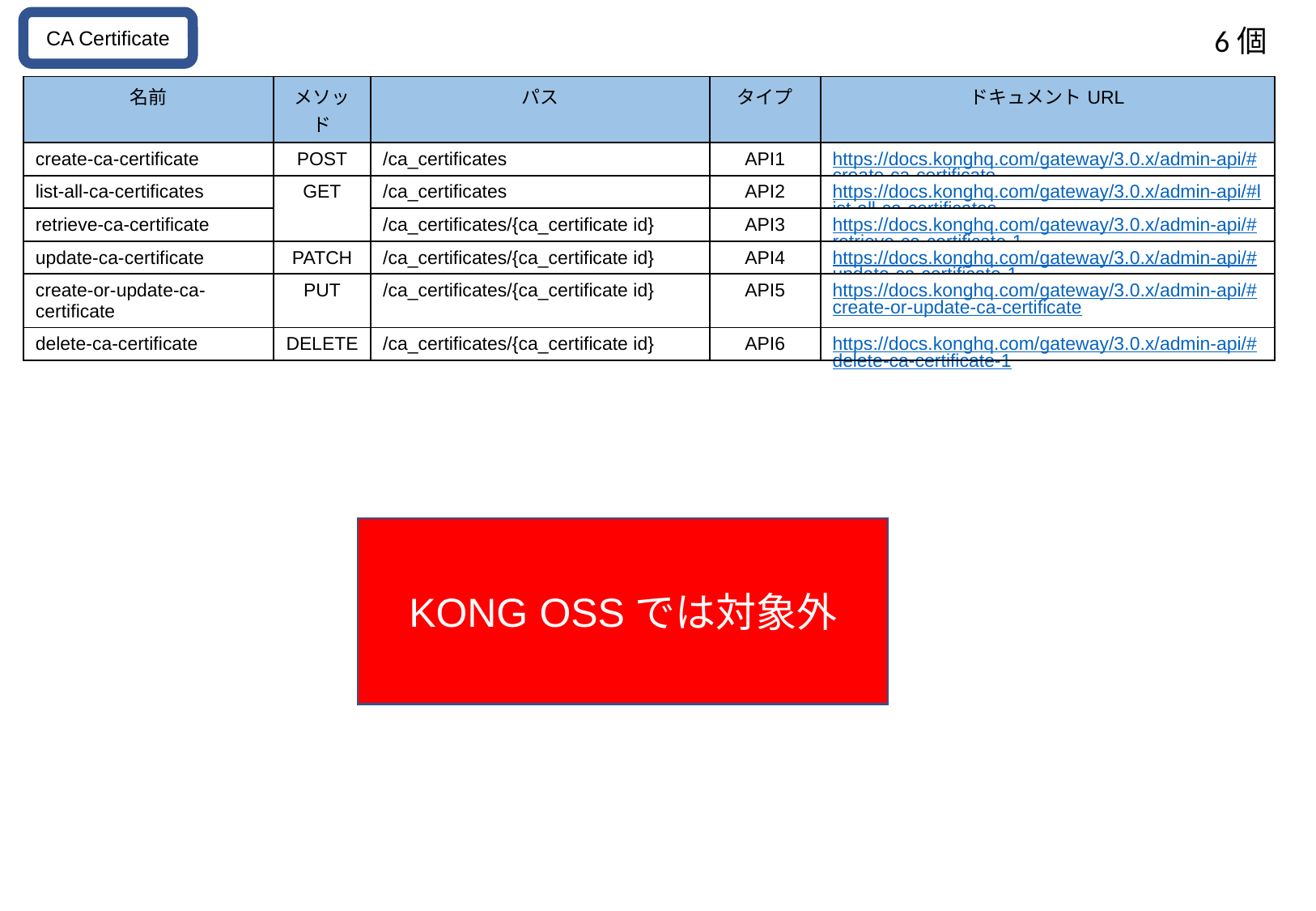

CA Certificate
6個
| 名前 | メソッド | パス | タイプ | ドキュメントURL |
| --- | --- | --- | --- | --- |
| create-ca-certificate | POST | /ca\_certificates | API1 | https://docs.konghq.com/gateway/3.0.x/admin-api/#create-ca-certificate |
| list-all-ca-certificates | GET | /ca\_certificates | API2 | https://docs.konghq.com/gateway/3.0.x/admin-api/#list-all-ca-certificates |
| retrieve-ca-certificate |  | /ca\_certificates/{ca\_certificate id} | API3 | https://docs.konghq.com/gateway/3.0.x/admin-api/#retrieve-ca-certificate-1 |
| update-ca-certificate | PATCH | /ca\_certificates/{ca\_certificate id} | API4 | https://docs.konghq.com/gateway/3.0.x/admin-api/#update-ca-certificate-1 |
| create-or-update-ca-certificate | PUT | /ca\_certificates/{ca\_certificate id} | API5 | https://docs.konghq.com/gateway/3.0.x/admin-api/#create-or-update-ca-certificate |
| delete-ca-certificate | DELETE | /ca\_certificates/{ca\_certificate id} | API6 | https://docs.konghq.com/gateway/3.0.x/admin-api/#delete-ca-certificate-1 |
KONG OSSでは対象外